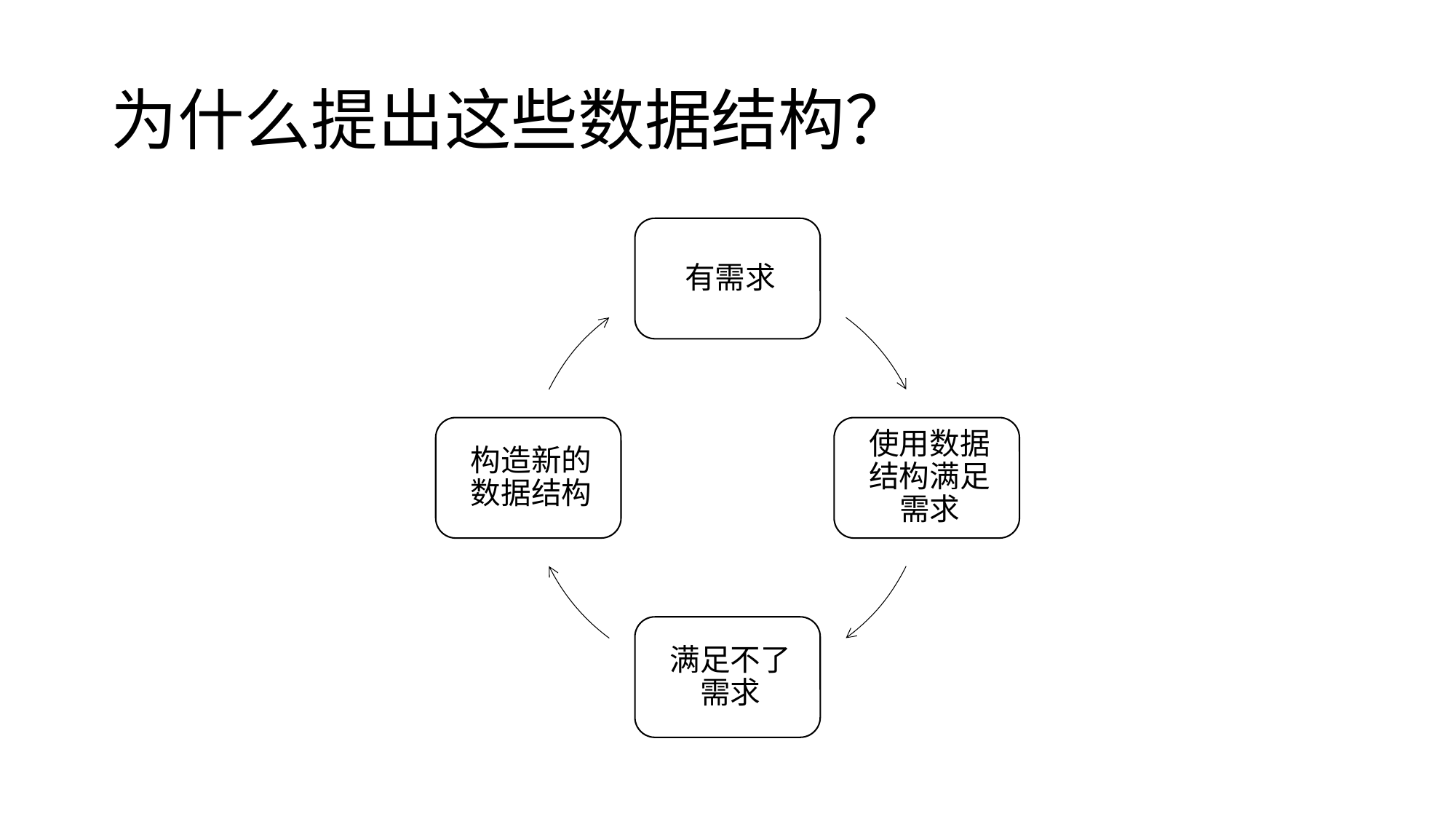

# 为什么提出这些数据结构？
有需求
使用数据结构满足需求
满足不了需求
构造新的数据结构